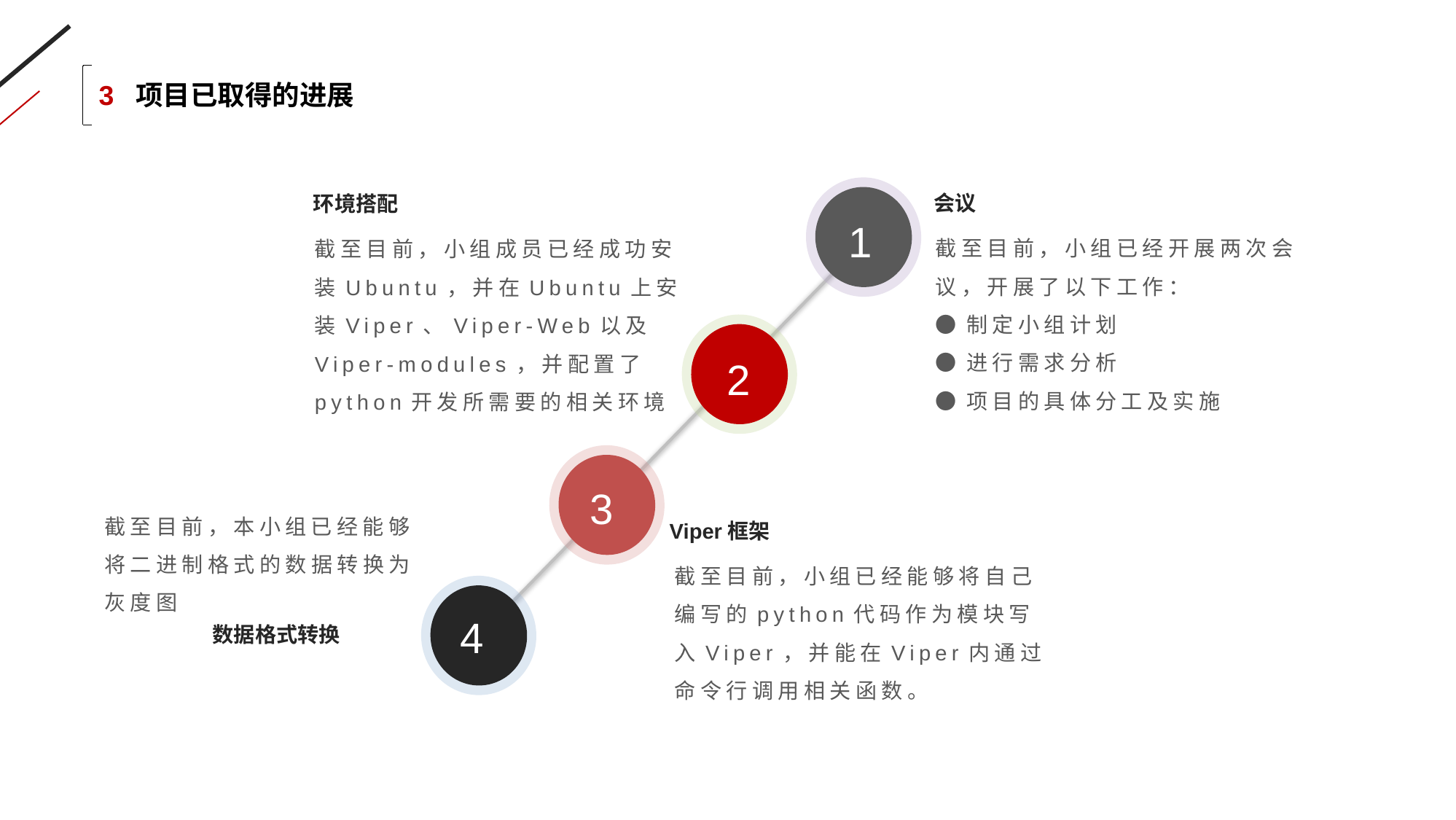

3  项目已取得的进展

会议
环境搭配
截至目前，小组已经开展两次会议，开展了以下工作：
●制定小组计划
●进行需求分析
●项目的具体分工及实施
1
截至目前，小组成员已经成功安装Ubuntu，并在Ubuntu上安装Viper、Viper-Web以及Viper-modules，并配置了python开发所需要的相关环境
2
3
截至目前，本小组已经能够将二进制格式的数据转换为灰度图
Viper框架
截至目前，小组已经能够将自己编写的python代码作为模块写入Viper，并能在Viper内通过命令行调用相关函数。
4
数据格式转换